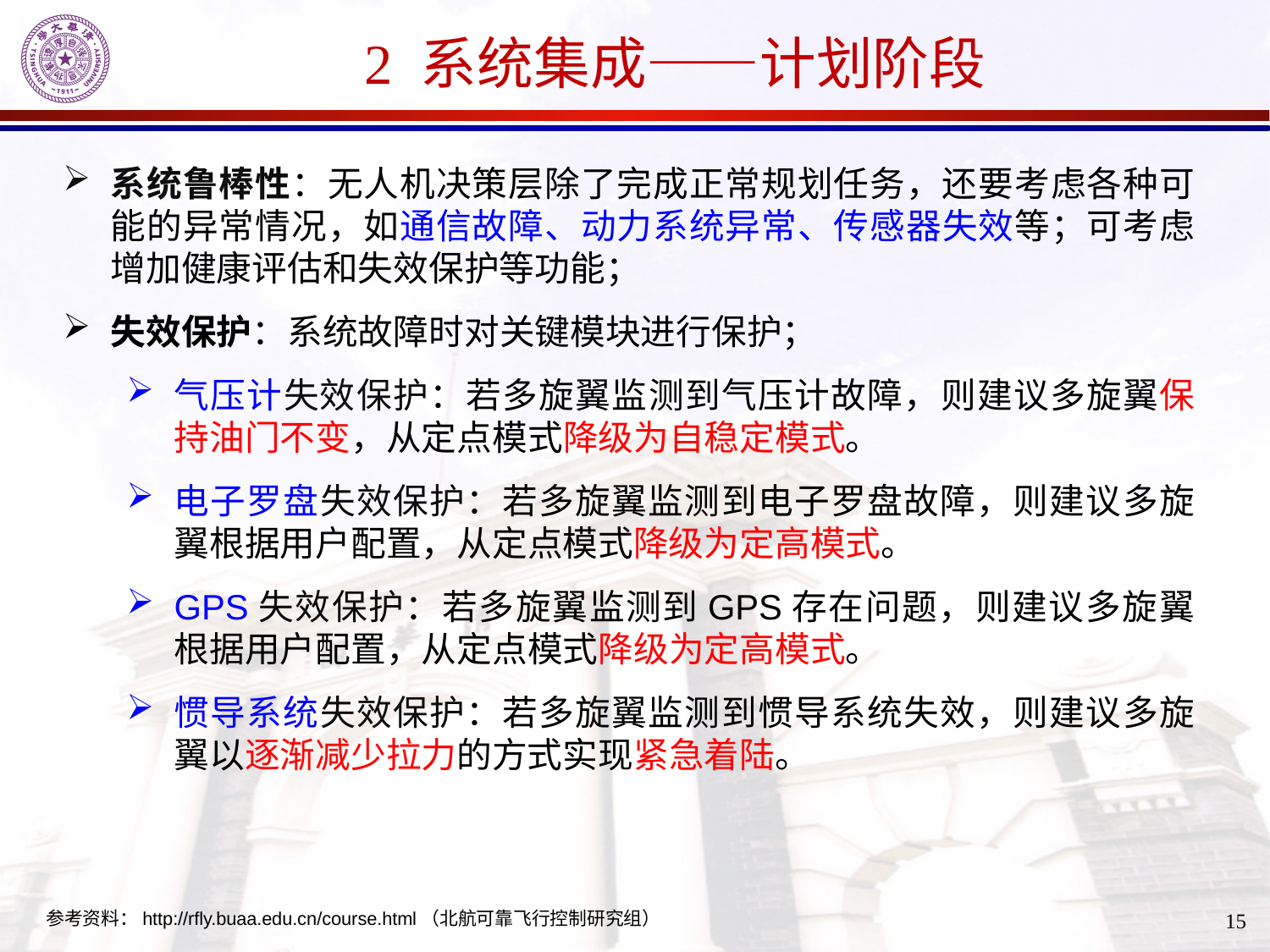

# 2 系统集成——计划阶段
系统鲁棒性：无人机决策层除了完成正常规划任务，还要考虑各种可能的异常情况，如通信故障、动力系统异常、传感器失效等；可考虑增加健康评估和失效保护等功能；
失效保护：系统故障时对关键模块进行保护；
气压计失效保护：若多旋翼监测到气压计故障，则建议多旋翼保持油门不变，从定点模式降级为自稳定模式。
电子罗盘失效保护：若多旋翼监测到电子罗盘故障，则建议多旋翼根据用户配置，从定点模式降级为定高模式。
GPS失效保护：若多旋翼监测到GPS存在问题，则建议多旋翼根据用户配置，从定点模式降级为定高模式。
惯导系统失效保护：若多旋翼监测到惯导系统失效，则建议多旋翼以逐渐减少拉力的方式实现紧急着陆。
参考资料：http://rfly.buaa.edu.cn/course.html（北航可靠飞行控制研究组）
15